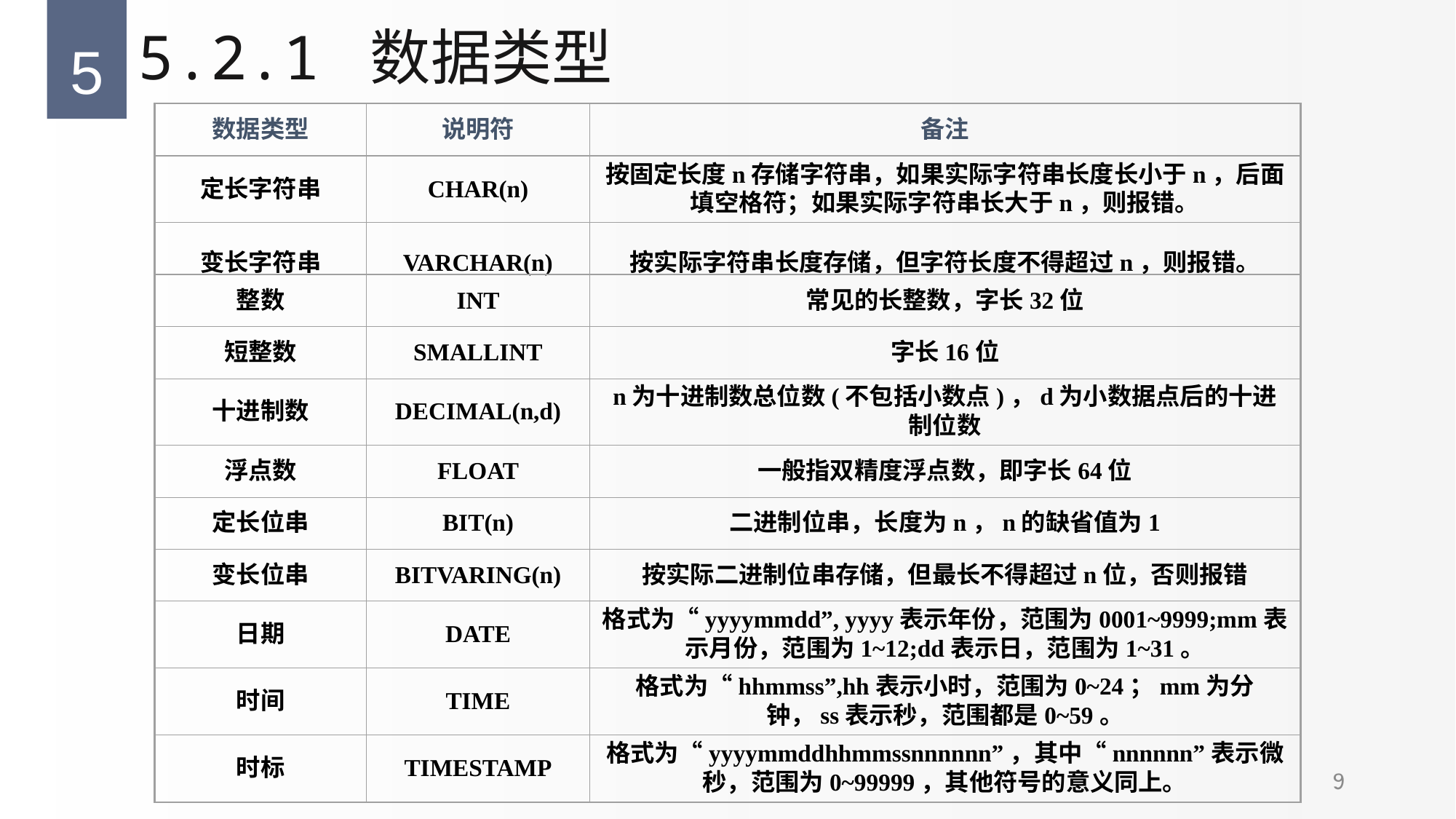

# 5.2.1 数据类型

数据类型

说明符

备注

定长字符串

CHAR(n)

按固定长度n存储字符串，如果实际字符串长度长小于n，后面填空格符；如果实际字符串长大于n，则报错。

变长字符串

VARCHAR(n)

按实际字符串长度存储，但字符长度不得超过n，则报错。

整数

INT

常见的长整数，字长32位

短整数

SMALLINT

字长16位

十进制数

DECIMAL(n,d)

n为十进制数总位数(不包括小数点)，d为小数据点后的十进制位数

浮点数

FLOAT

一般指双精度浮点数，即字长64位

定长位串

BIT(n)

二进制位串，长度为n，n的缺省值为1

变长位串

BITVARING(n)

按实际二进制位串存储，但最长不得超过n位，否则报错

日期

DATE

格式为“yyyymmdd”, yyyy表示年份，范围为0001~9999;mm表示月份，范围为1~12;dd表示日，范围为1~31。

时间

TIME

格式为“hhmmss”,hh表示小时，范围为0~24；mm为分钟，ss表示秒，范围都是0~59。

时标

TIMESTAMP

格式为“yyyymmddhhmmssnnnnnn”，其中“nnnnnn”表示微秒，范围为0~99999，其他符号的意义同上。

9